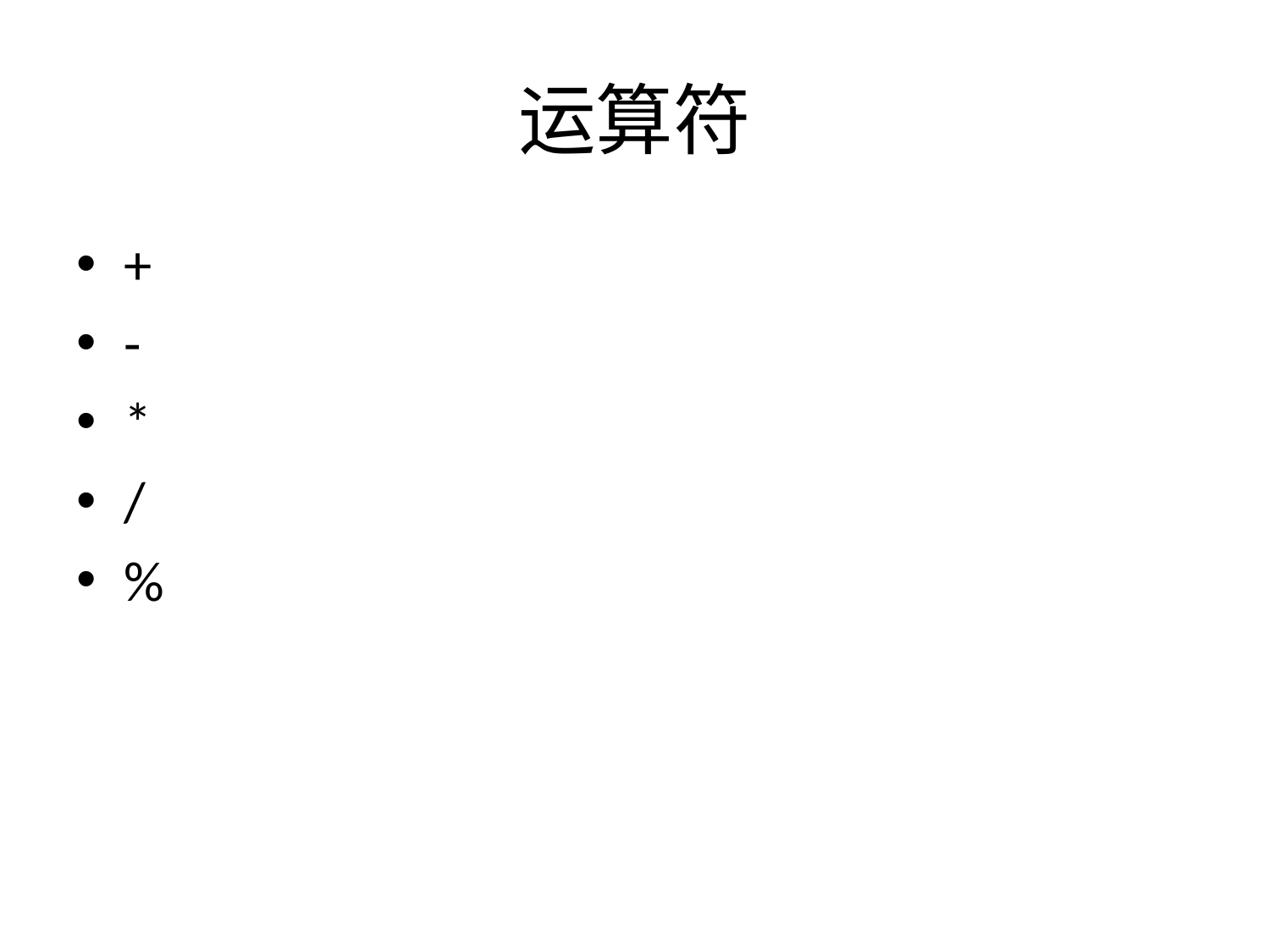

# 运算符
+
-
*
/
%